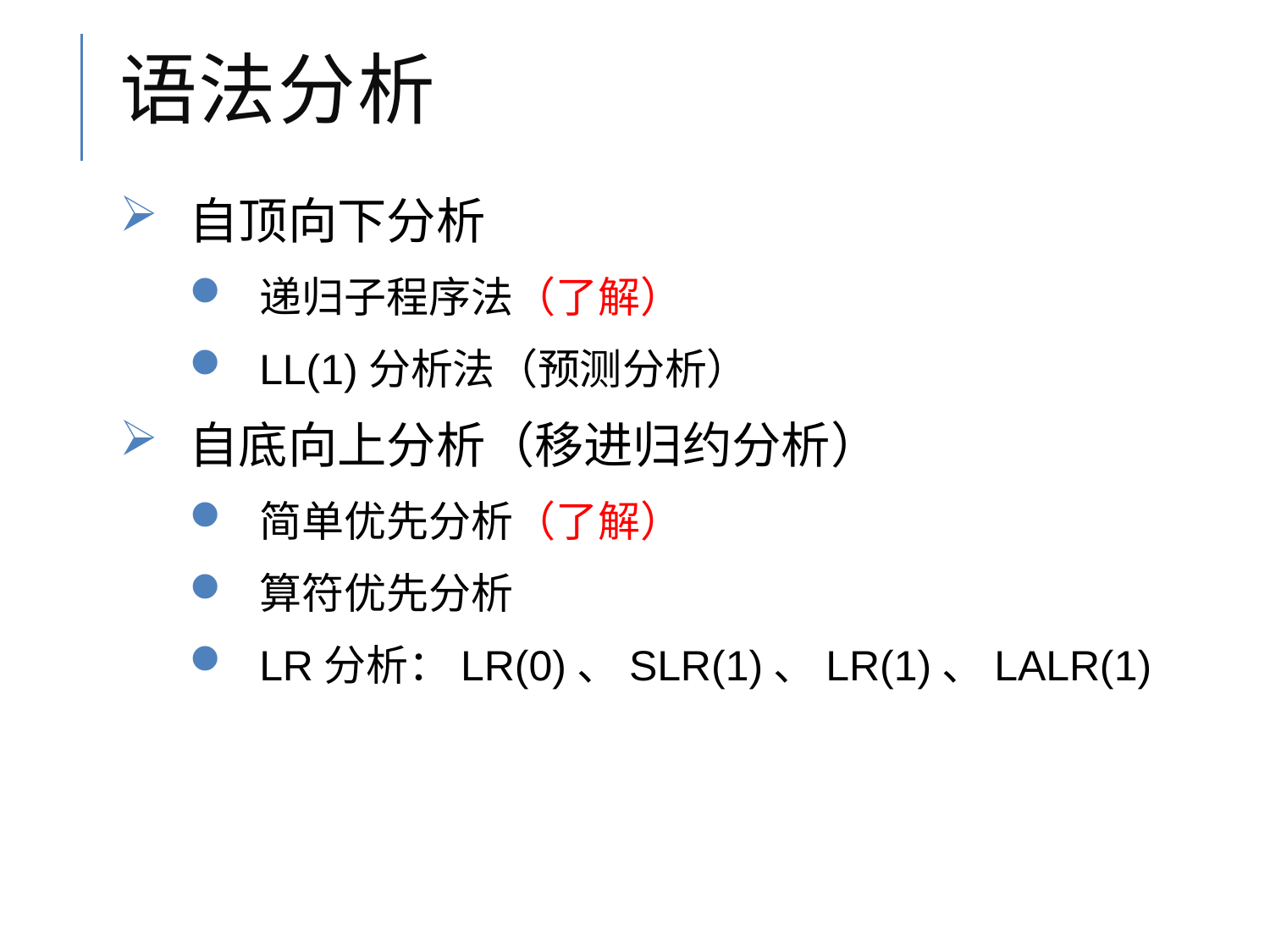

# 语法分析
自顶向下分析
递归子程序法（了解）
LL(1)分析法（预测分析）
自底向上分析（移进归约分析）
简单优先分析（了解）
算符优先分析
LR分析：LR(0)、SLR(1)、LR(1)、LALR(1)

11